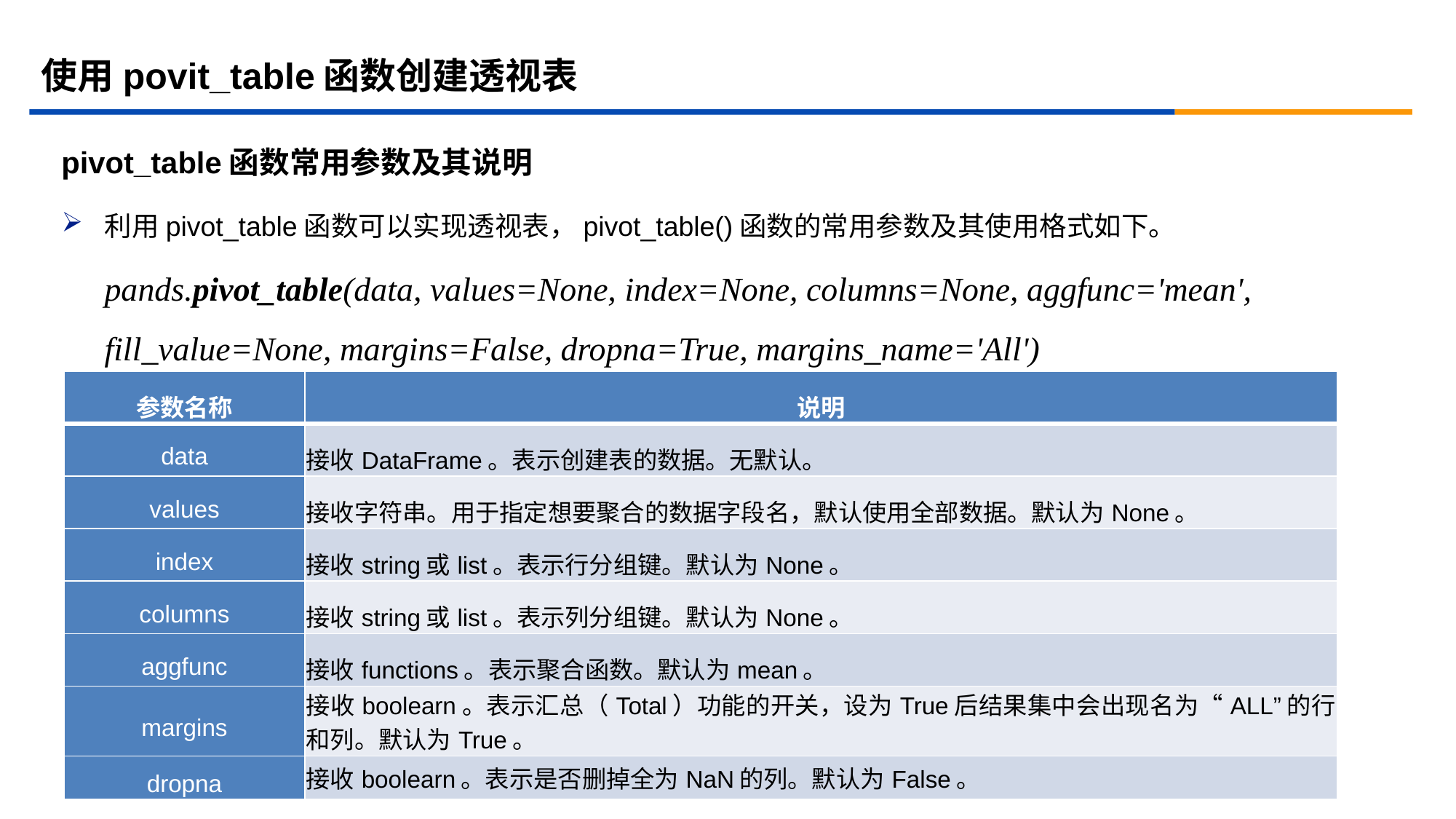

# 使用povit_table函数创建透视表
pivot_table函数常用参数及其说明
利用pivot_table函数可以实现透视表，pivot_table()函数的常用参数及其使用格式如下。
pands.pivot_table(data, values=None, index=None, columns=None, aggfunc='mean', fill_value=None, margins=False, dropna=True, margins_name='All')
| 参数名称 | 说明 |
| --- | --- |
| data | 接收DataFrame。表示创建表的数据。无默认。 |
| values | 接收字符串。用于指定想要聚合的数据字段名，默认使用全部数据。默认为None。 |
| index | 接收string或list。表示行分组键。默认为None。 |
| columns | 接收string或list。表示列分组键。默认为None。 |
| aggfunc | 接收functions。表示聚合函数。默认为mean。 |
| margins | 接收boolearn。表示汇总（Total）功能的开关，设为True后结果集中会出现名为“ALL”的行和列。默认为True。 |
| dropna | 接收boolearn。表示是否删掉全为NaN的列。默认为False。 |